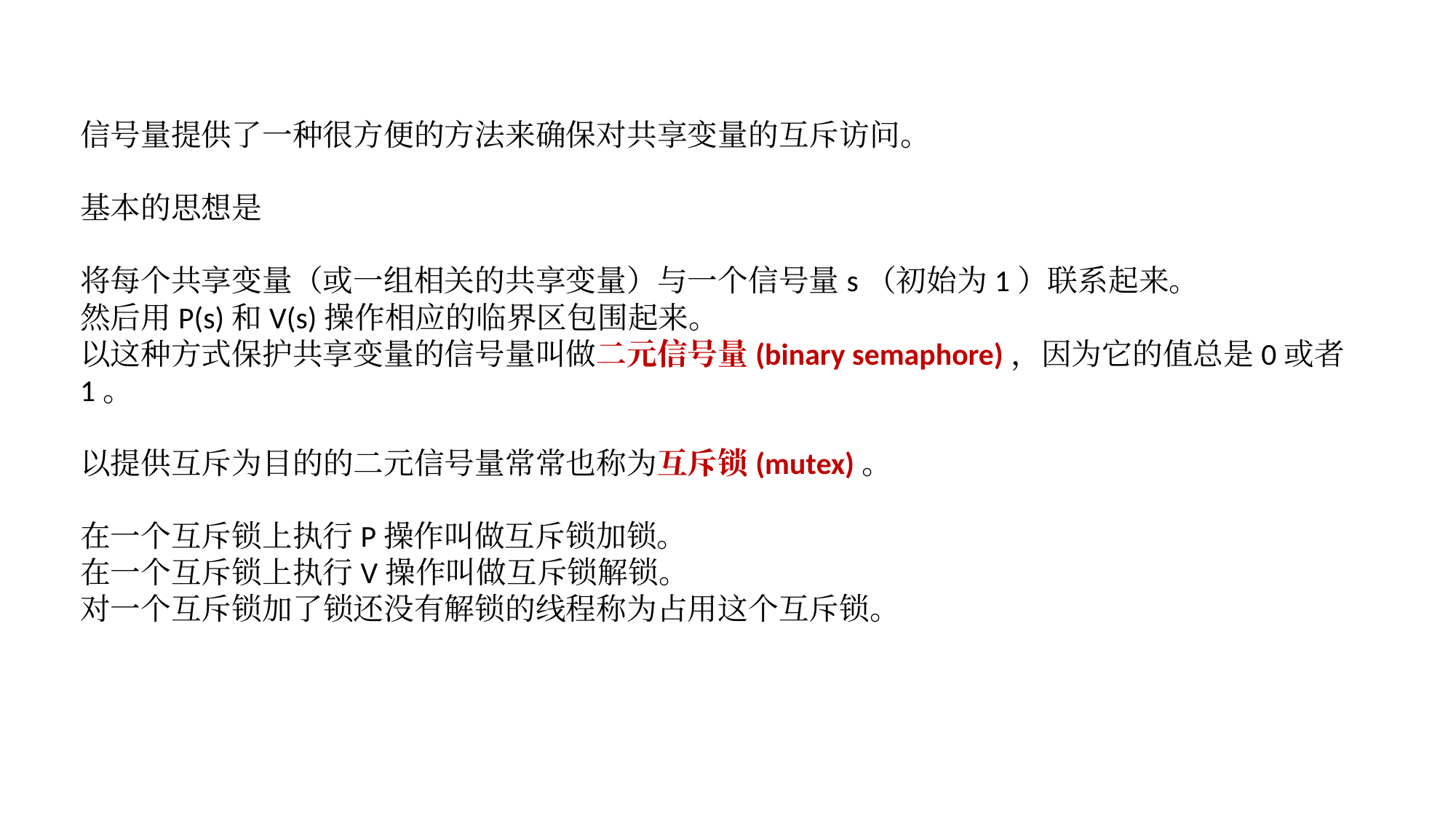

信号量提供了一种很方便的方法来确保对共享变量的互斥访问。

基本的思想是

将每个共享变量（或一组相关的共享变量）与一个信号量s（初始为1）联系起来。
然后用P(s)和V(s)操作相应的临界区包围起来。
以这种方式保护共享变量的信号量叫做二元信号量(binary semaphore)，因为它的值总是0或者1。

以提供互斥为目的的二元信号量常常也称为互斥锁(mutex)。

在一个互斥锁上执行P操作叫做互斥锁加锁。
在一个互斥锁上执行V操作叫做互斥锁解锁。
对一个互斥锁加了锁还没有解锁的线程称为占用这个互斥锁。